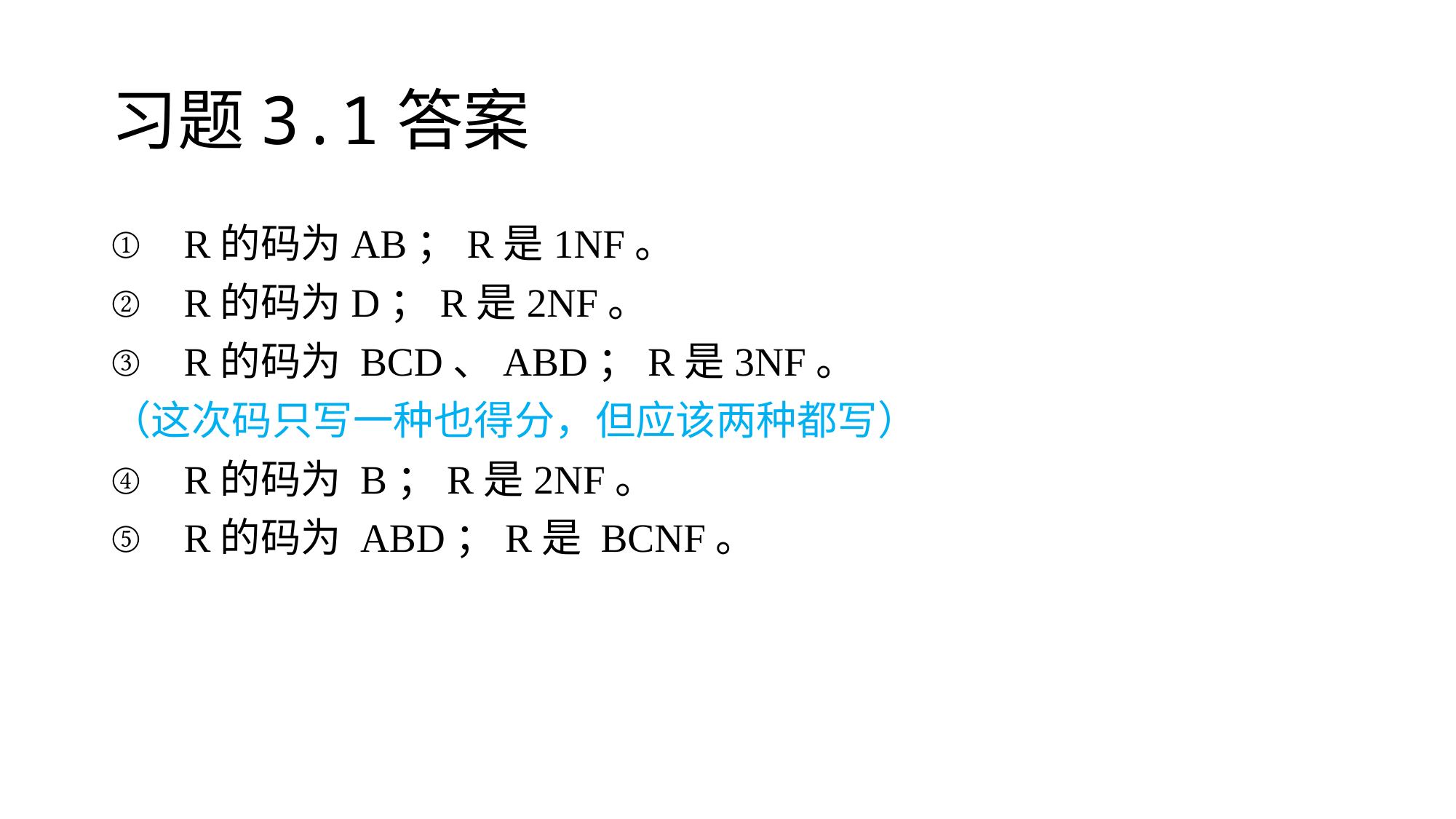

# 习题3.1答案
R的码为AB；R是1NF。
R的码为D；R是2NF。
R的码为 BCD、ABD；R是3NF。
（这次码只写一种也得分，但应该两种都写）
R的码为 B；R是2NF。
R的码为 ABD；R是 BCNF。